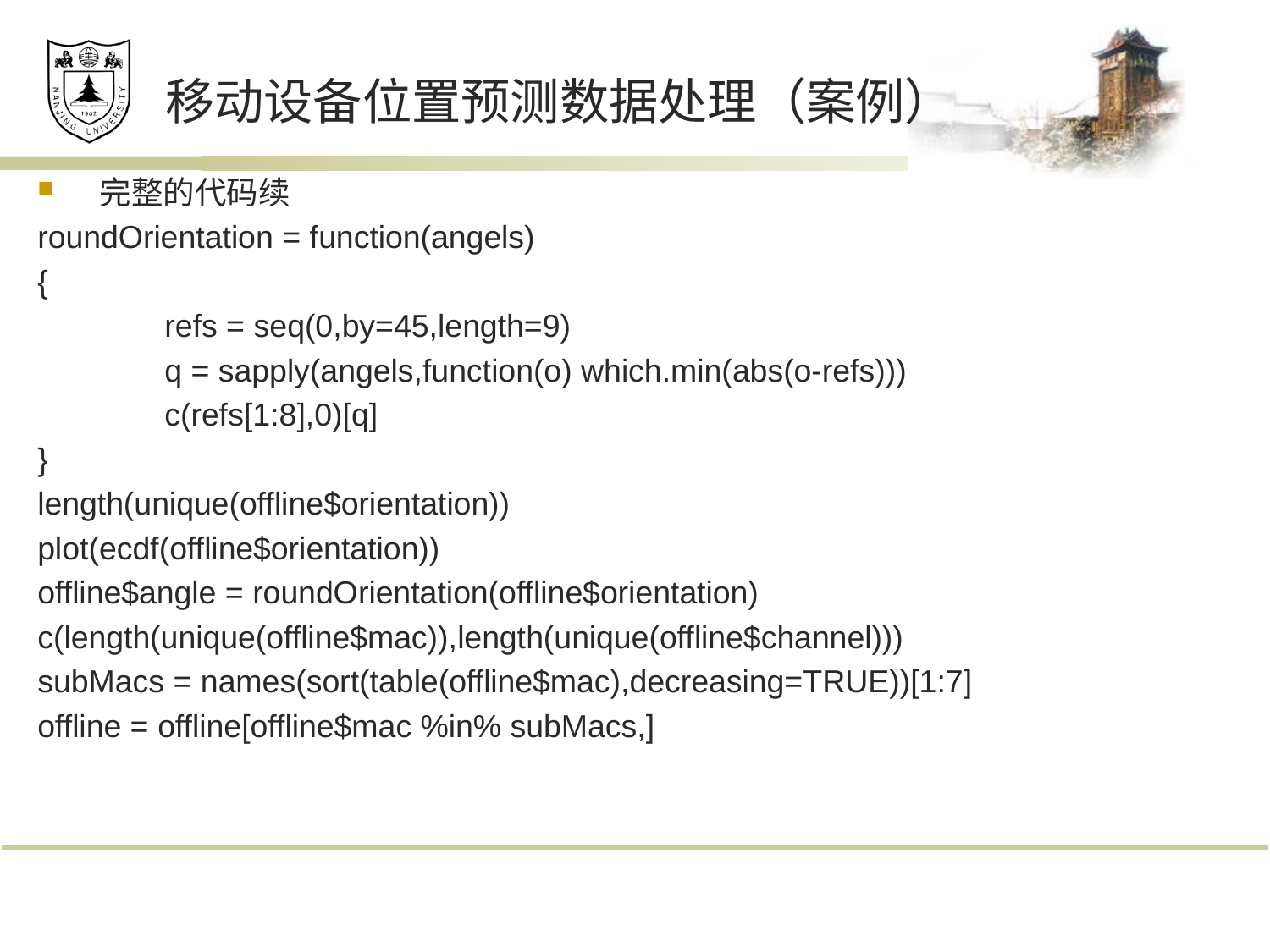

# 移动设备位置预测数据处理（案例）
完整的代码续
roundOrientation = function(angels)
{
	refs = seq(0,by=45,length=9)
	q = sapply(angels,function(o) which.min(abs(o-refs)))
	c(refs[1:8],0)[q]
}
length(unique(offline$orientation))
plot(ecdf(offline$orientation))
offline$angle = roundOrientation(offline$orientation)
c(length(unique(offline$mac)),length(unique(offline$channel)))
subMacs = names(sort(table(offline$mac),decreasing=TRUE))[1:7]
offline = offline[offline$mac %in% subMacs,]